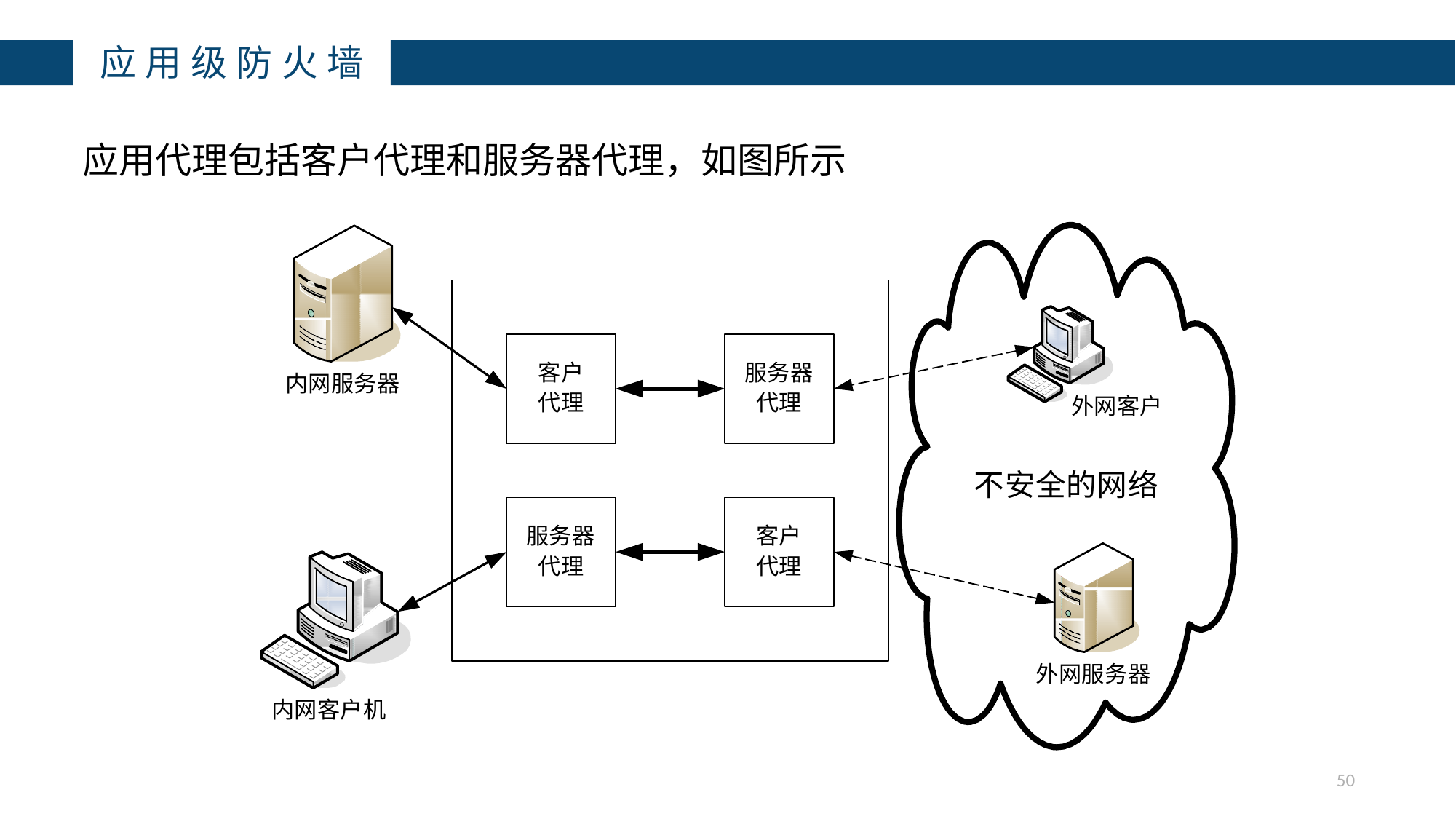

应用级防火墙

应用代理包括客户代理和服务器代理，如图所示

客户 代理
服务器 代理

内网服务器

外网客户
不安全的网络

服务器 代理
客户 代理

外网服务器

内网客户机
50